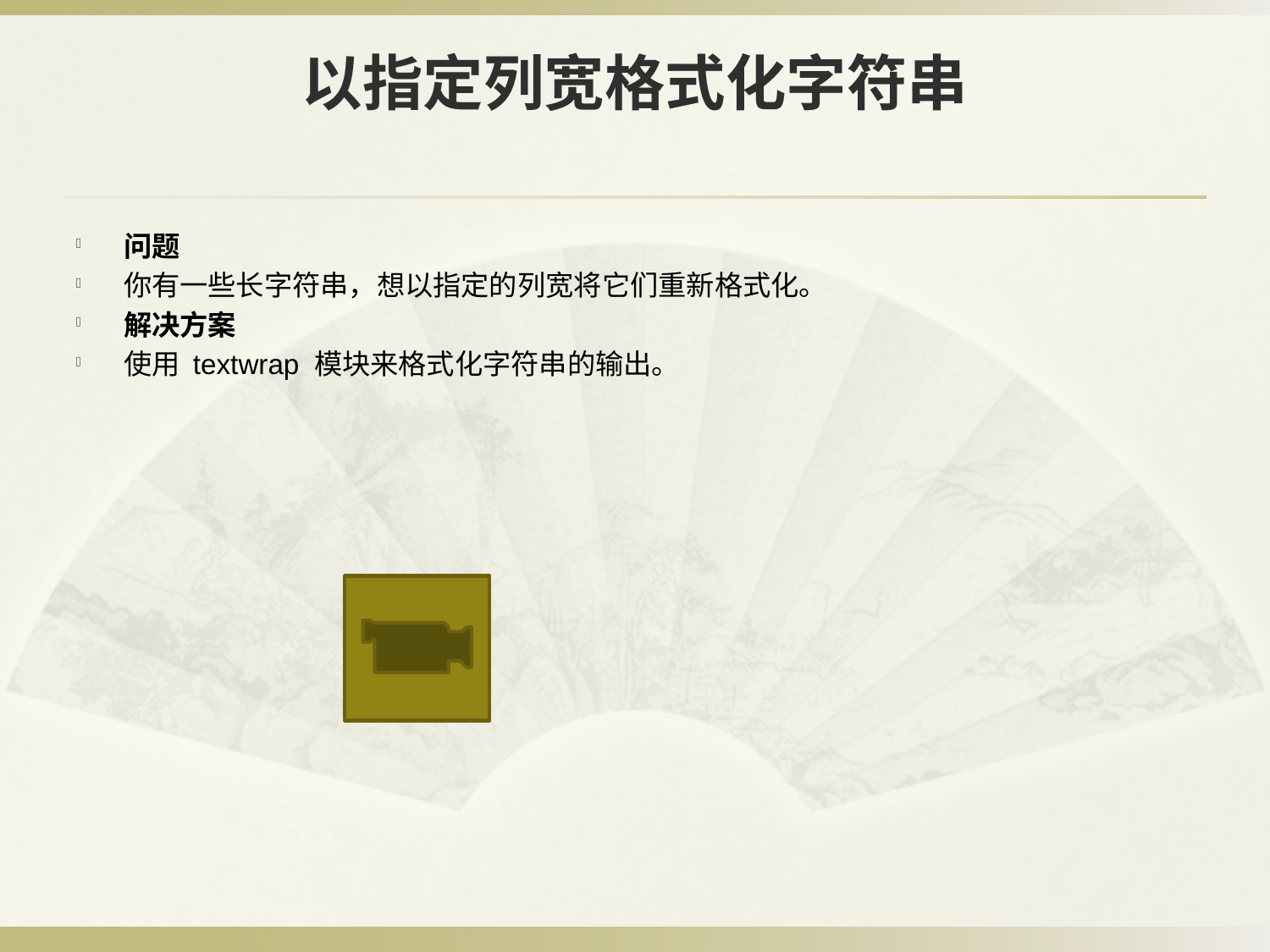

# 以指定列宽格式化字符串
问题
你有一些长字符串，想以指定的列宽将它们重新格式化。
解决方案
使用 textwrap 模块来格式化字符串的输出。